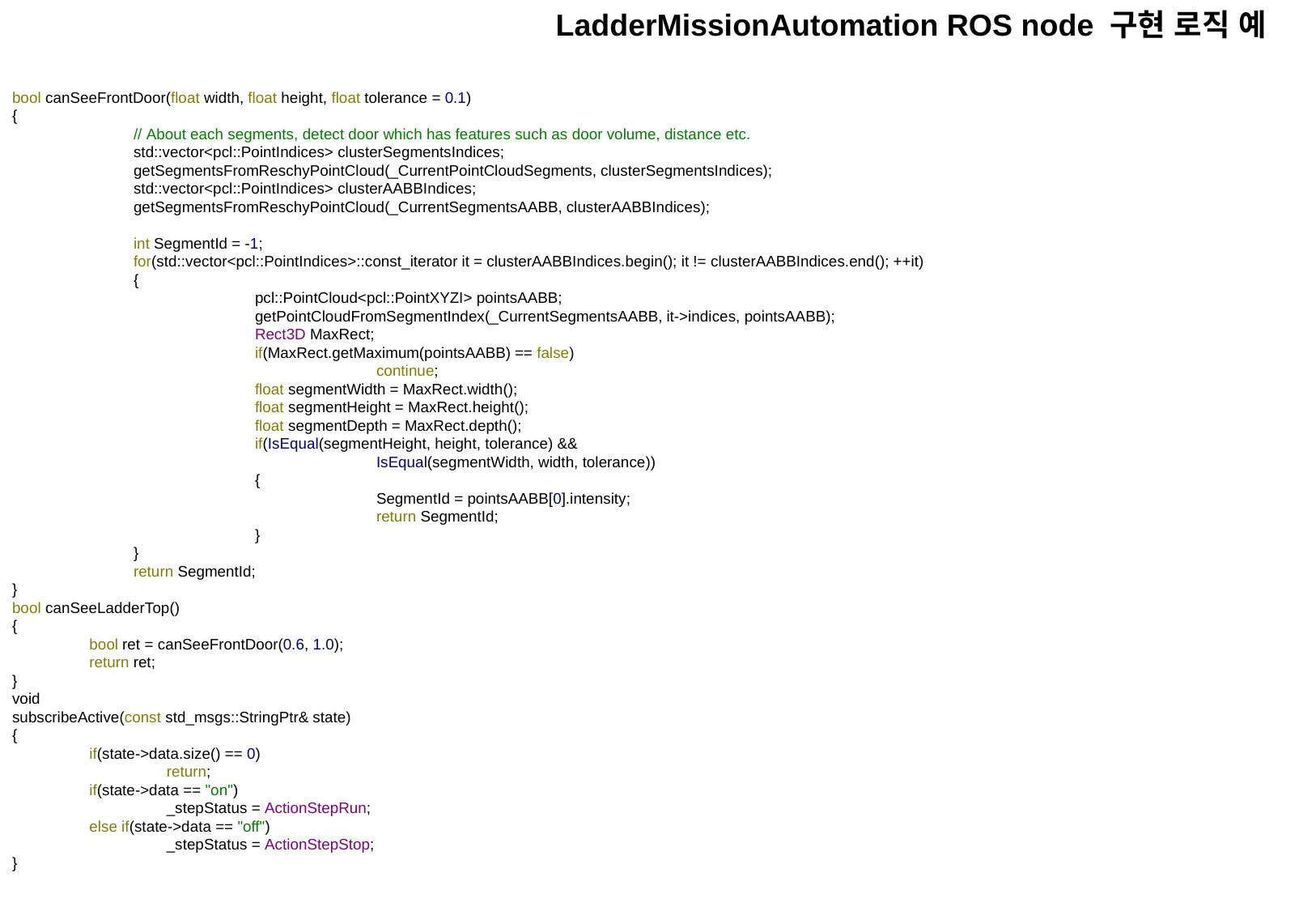

LadderMissionAutomation ROS node 구현 로직 예
bool canSeeFrontDoor(float width, float height, float tolerance = 0.1)
{
	// About each segments, detect door which has features such as door volume, distance etc.
	std::vector<pcl::PointIndices> clusterSegmentsIndices;
	getSegmentsFromReschyPointCloud(_CurrentPointCloudSegments, clusterSegmentsIndices);
	std::vector<pcl::PointIndices> clusterAABBIndices;
	getSegmentsFromReschyPointCloud(_CurrentSegmentsAABB, clusterAABBIndices);

	int SegmentId = -1;
	for(std::vector<pcl::PointIndices>::const_iterator it = clusterAABBIndices.begin(); it != clusterAABBIndices.end(); ++it)
	{
		pcl::PointCloud<pcl::PointXYZI> pointsAABB;
		getPointCloudFromSegmentIndex(_CurrentSegmentsAABB, it->indices, pointsAABB);
		Rect3D MaxRect;
		if(MaxRect.getMaximum(pointsAABB) == false)
			continue;
		float segmentWidth = MaxRect.width();
		float segmentHeight = MaxRect.height();
		float segmentDepth = MaxRect.depth();
		if(IsEqual(segmentHeight, height, tolerance) &&
			IsEqual(segmentWidth, width, tolerance))
		{
			SegmentId = pointsAABB[0].intensity;
			return SegmentId;
		}
	}
	return SegmentId;
}
bool canSeeLadderTop()
{
	bool ret = canSeeFrontDoor(0.6, 1.0);
	return ret;
}
void
subscribeActive(const std_msgs::StringPtr& state)
{
	if(state->data.size() == 0)
		return;
	if(state->data == "on")
		_stepStatus = ActionStepRun;
	else if(state->data == "off")
		_stepStatus = ActionStepStop;
}